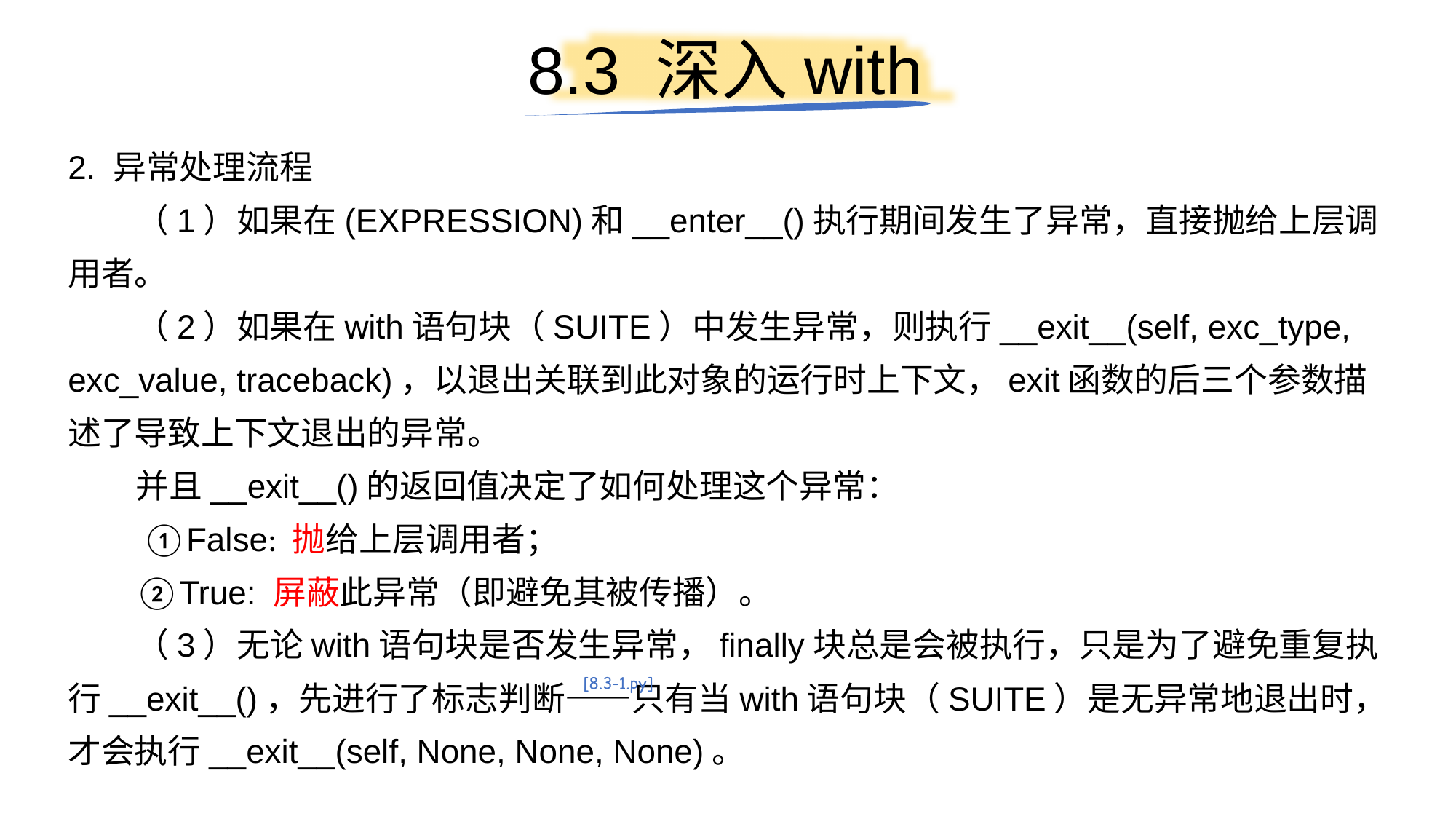

# 8.3 深入with

2. 异常处理流程
        （1）如果在(EXPRESSION)和__enter__()执行期间发生了异常，直接抛给上层调用者。
        （2）如果在with语句块（SUITE）中发生异常，则执行__exit__(self, exc_type, exc_value, traceback)，以退出关联到此对象的运行时上下文，exit函数的后三个参数描述了导致上下文退出的异常。
        并且__exit__()的返回值决定了如何处理这个异常：
        ①False: 抛给上层调用者；
         ②True: 屏蔽此异常（即避免其被传播）。
        （3）无论with语句块是否发生异常，finally块总是会被执行，只是为了避免重复执行__exit__()，先进行了标志判断——只有当with语句块（SUITE）是无异常地退出时，才会执行__exit__(self, None, None, None)。
[8.3-1.py]